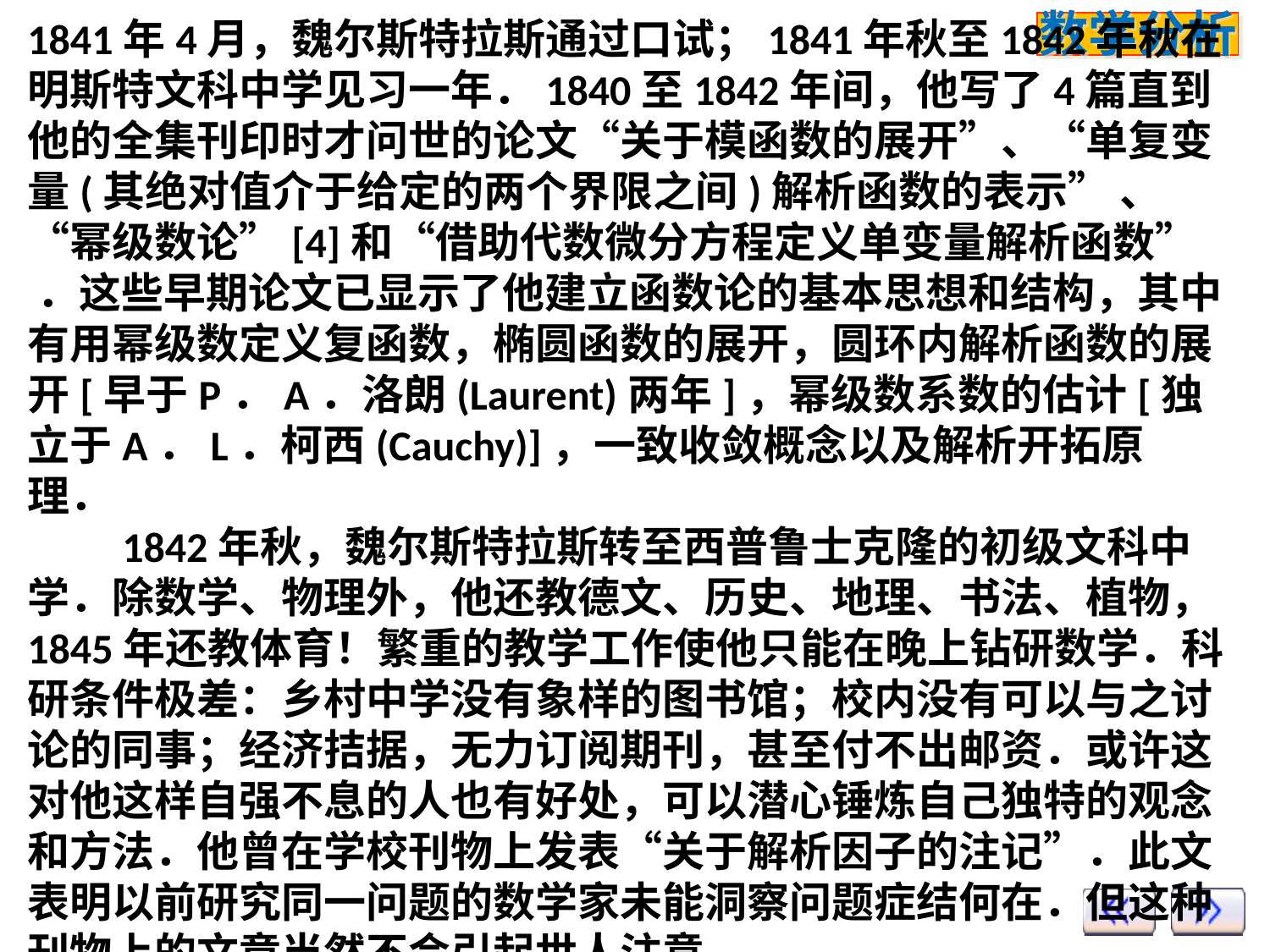

1841年4月，魏尔斯特拉斯通过口试；1841年秋至1842年秋在明斯特文科中学见习一年．1840至1842年间，他写了4篇直到他的全集刊印时才问世的论文“关于模函数的展开”、“单复变量(其绝对值介于给定的两个界限之间)解析函数的表示” 、“幂级数论”[4]和“借助代数微分方程定义单变量解析函数” ．这些早期论文已显示了他建立函数论的基本思想和结构，其中有用幂级数定义复函数，椭圆函数的展开，圆环内解析函数的展开[早于P．A．洛朗(Laurent)两年]，幂级数系数的估计[独立于A．L．柯西(Cauchy)]，一致收敛概念以及解析开拓原理．
　　1842年秋，魏尔斯特拉斯转至西普鲁士克隆的初级文科中学．除数学、物理外，他还教德文、历史、地理、书法、植物，1845年还教体育！繁重的教学工作使他只能在晚上钻研数学．科研条件极差：乡村中学没有象样的图书馆；校内没有可以与之讨论的同事；经济拮据，无力订阅期刊，甚至付不出邮资．或许这对他这样自强不息的人也有好处，可以潜心锤炼自己独特的观念和方法．他曾在学校刊物上发表“关于解析因子的注记”．此文表明以前研究同一问题的数学家未能洞察问题症结何在．但这种刊物上的文章当然不会引起世人注意．